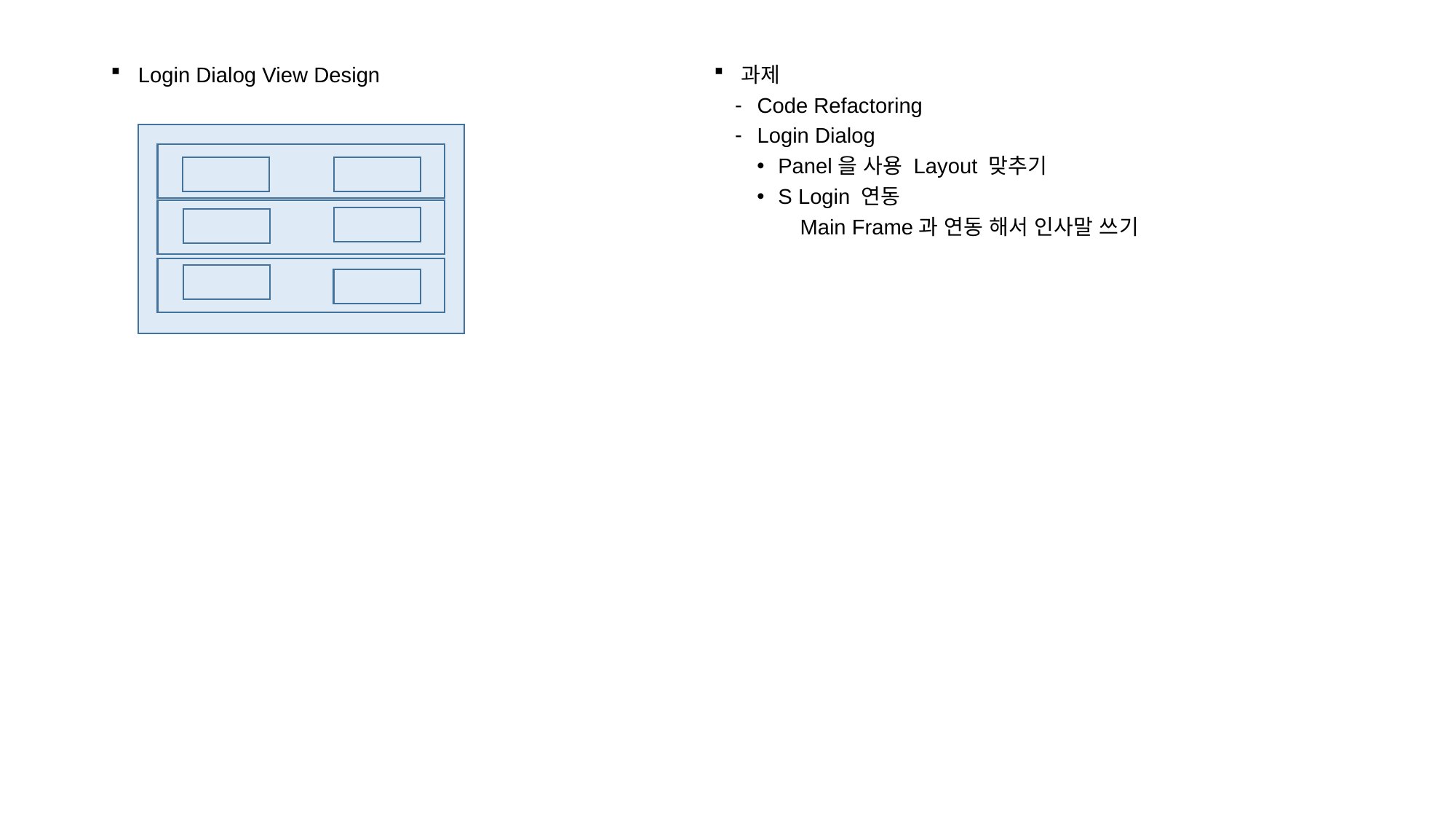

Login Dialog View Design
과제
Code Refactoring
Login Dialog
Panel을 사용 Layout 맞추기
S Login 연동
Main Frame과 연동 해서 인사말 쓰기